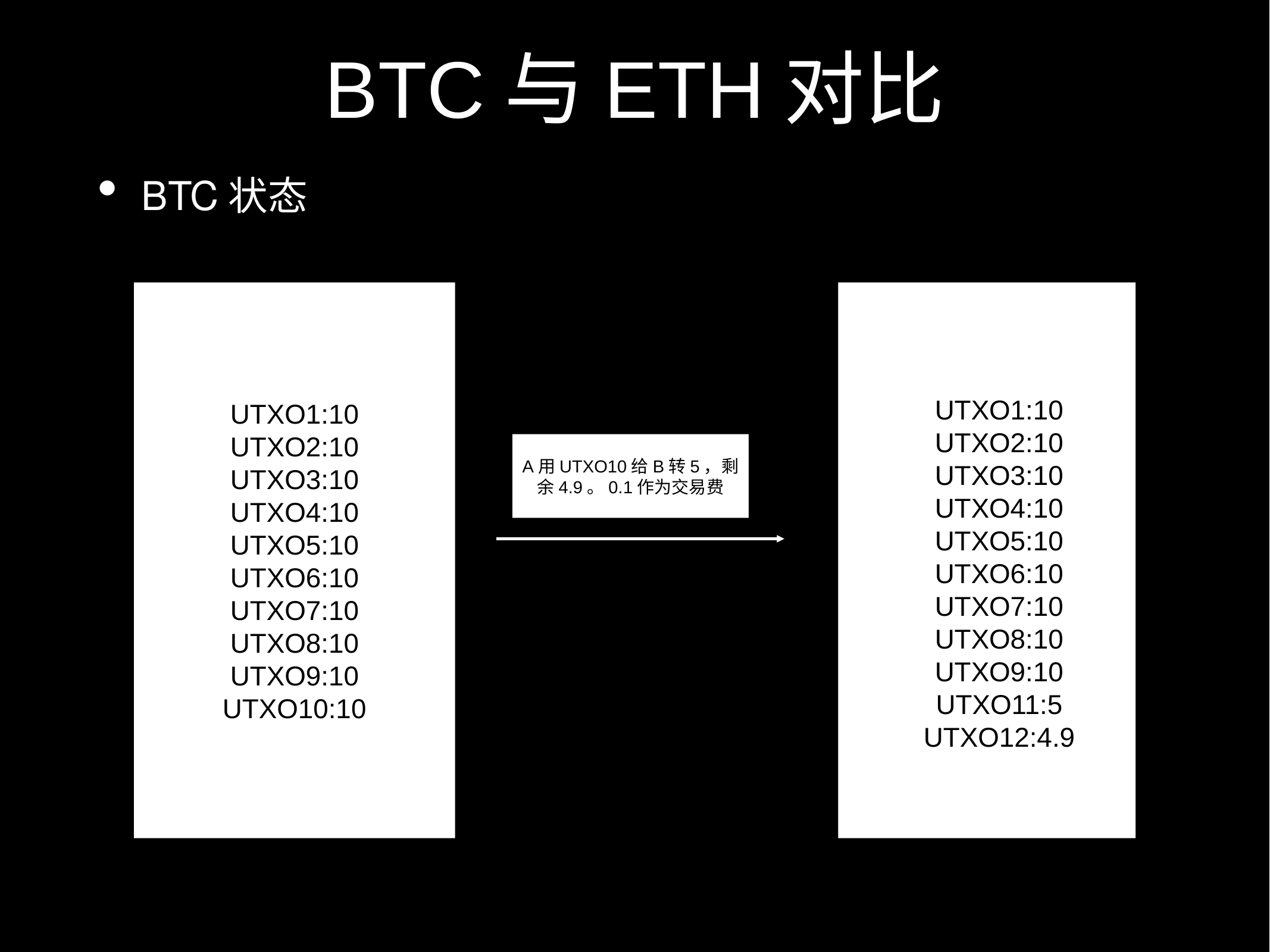

# BTC与ETH对比
BTC状态
UTXO1:10
UTXO2:10
UTXO3:10
UTXO4:10
UTXO5:10
UTXO6:10
UTXO7:10
UTXO8:10
UTXO9:10
UTXO10:10

UTXO1:10
UTXO2:10
UTXO3:10
UTXO4:10
UTXO5:10
UTXO6:10
UTXO7:10
UTXO8:10
UTXO9:10
UTXO11:5
UTXO12:4.9
A用UTXO10给B转5，剩余4.9。0.1作为交易费